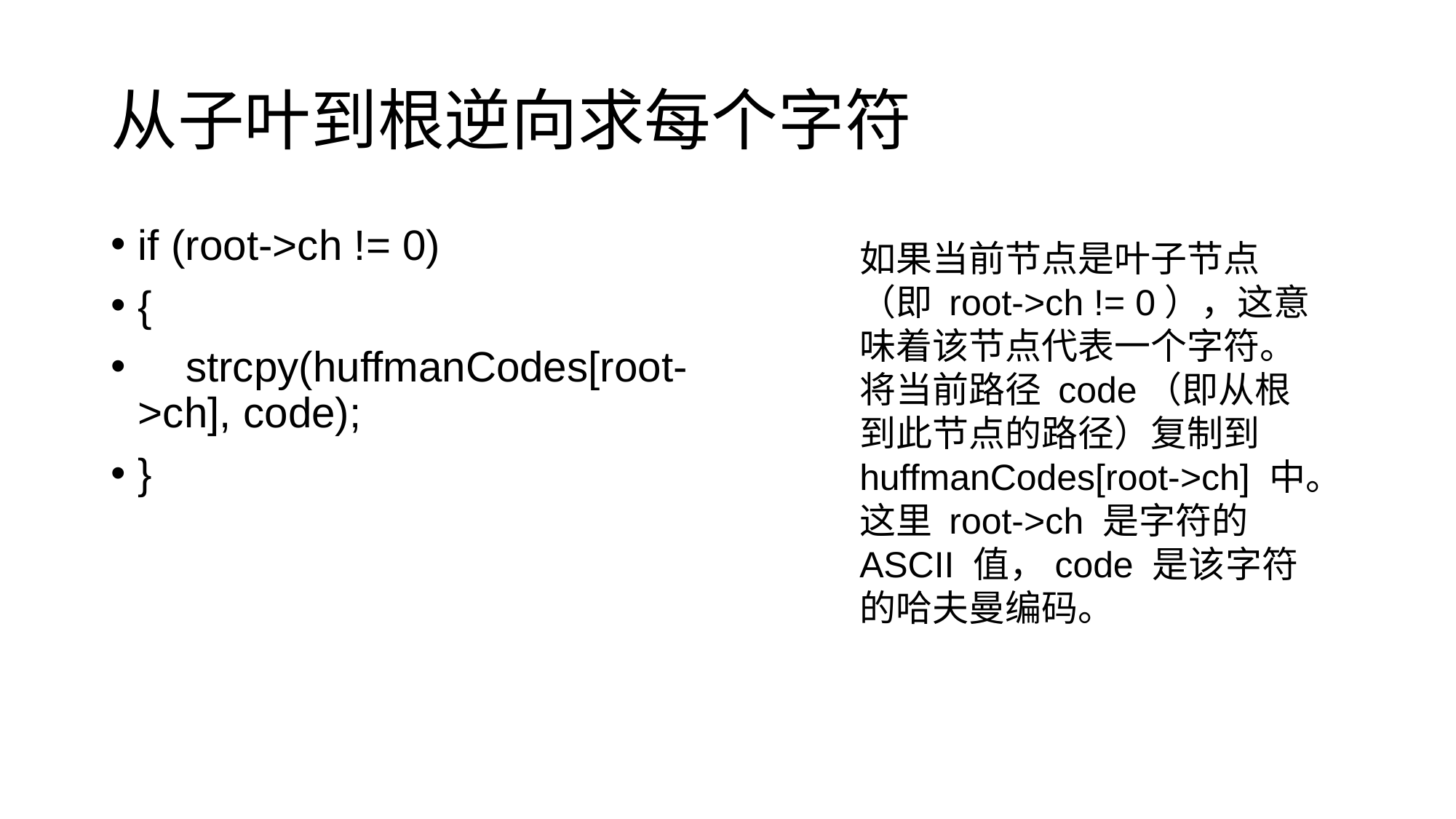

# 从子叶到根逆向求每个字符
if (root->ch != 0)
{
    strcpy(huffmanCodes[root->ch], code);
}

如果当前节点是叶子节点（即 root->ch != 0），这意味着该节点代表一个字符。将当前路径 code（即从根到此节点的路径）复制到 huffmanCodes[root->ch] 中。这里 root->ch 是字符的 ASCII 值，code 是该字符的哈夫曼编码。